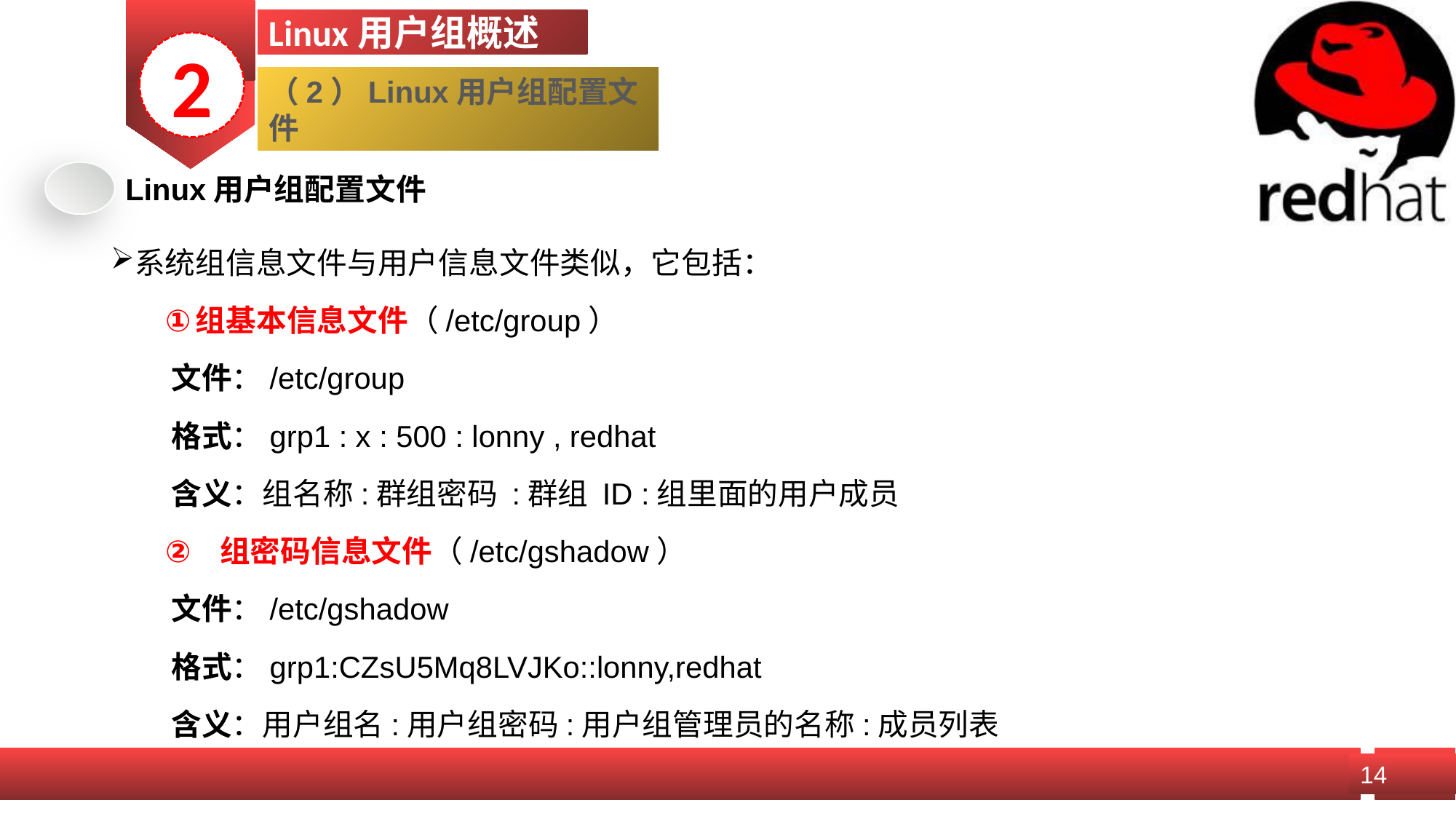

Linux用户组概述
2
（2）Linux用户组配置文件

Linux用户组配置文件
系统组信息文件与用户信息文件类似，它包括：
组基本信息文件（/etc/group）
文件：/etc/group
格式：grp1 : x : 500 : lonny , redhat
含义：组名称:群组密码 :群组 ID :组里面的用户成员
组密码信息文件（/etc/gshadow）
文件：/etc/gshadow
格式：grp1:CZsU5Mq8LVJKo::lonny,redhat
含义：用户组名:用户组密码:用户组管理员的名称:成员列表